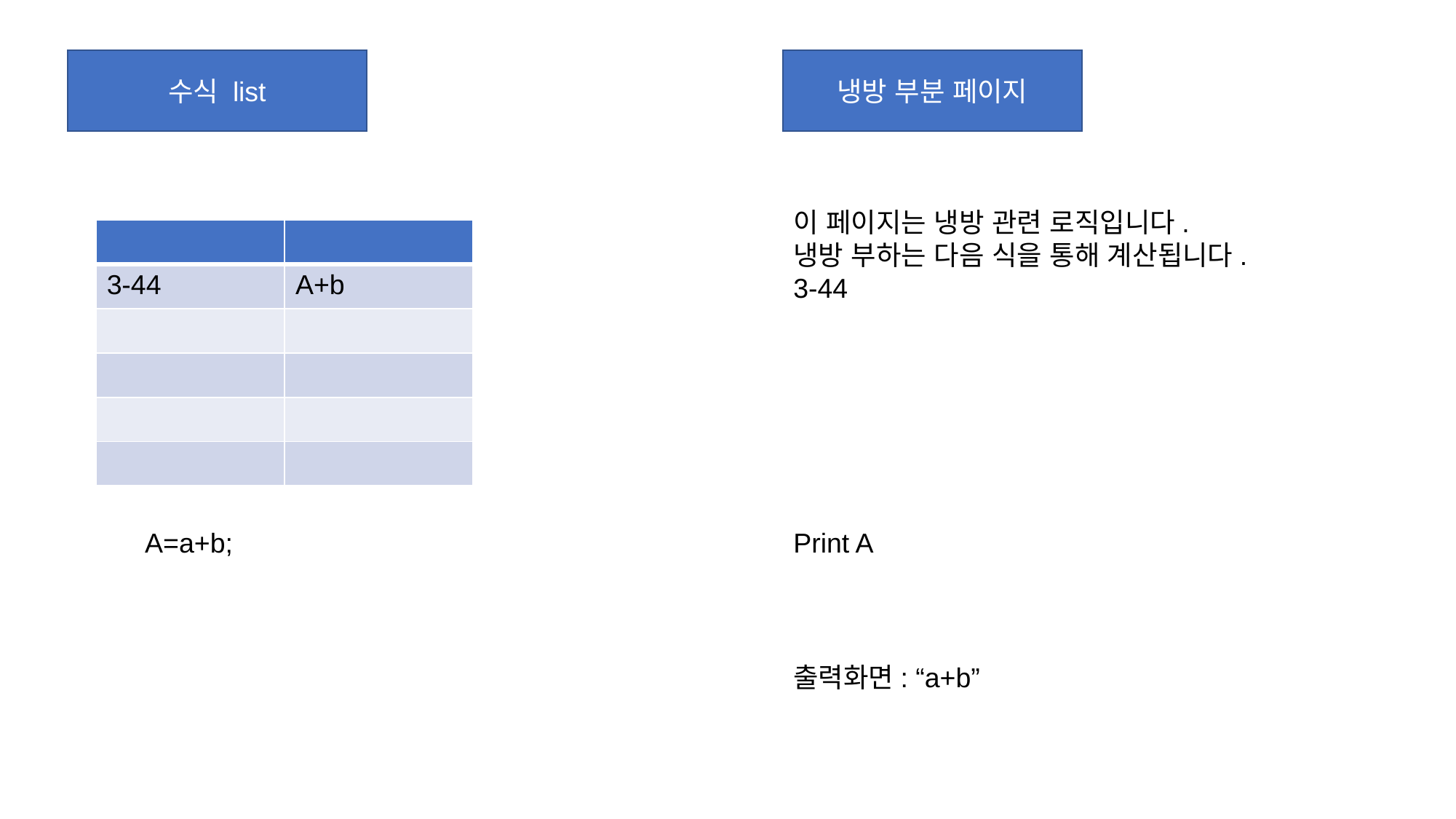

수식 list
냉방 부분 페이지
이 페이지는 냉방 관련 로직입니다.
냉방 부하는 다음 식을 통해 계산됩니다.
3-44

|  |  |
| --- | --- |
| 3-44 | A+b |
|  |  |
|  |  |
|  |  |
|  |  |
A=a+b;
Print A
출력화면: “a+b”